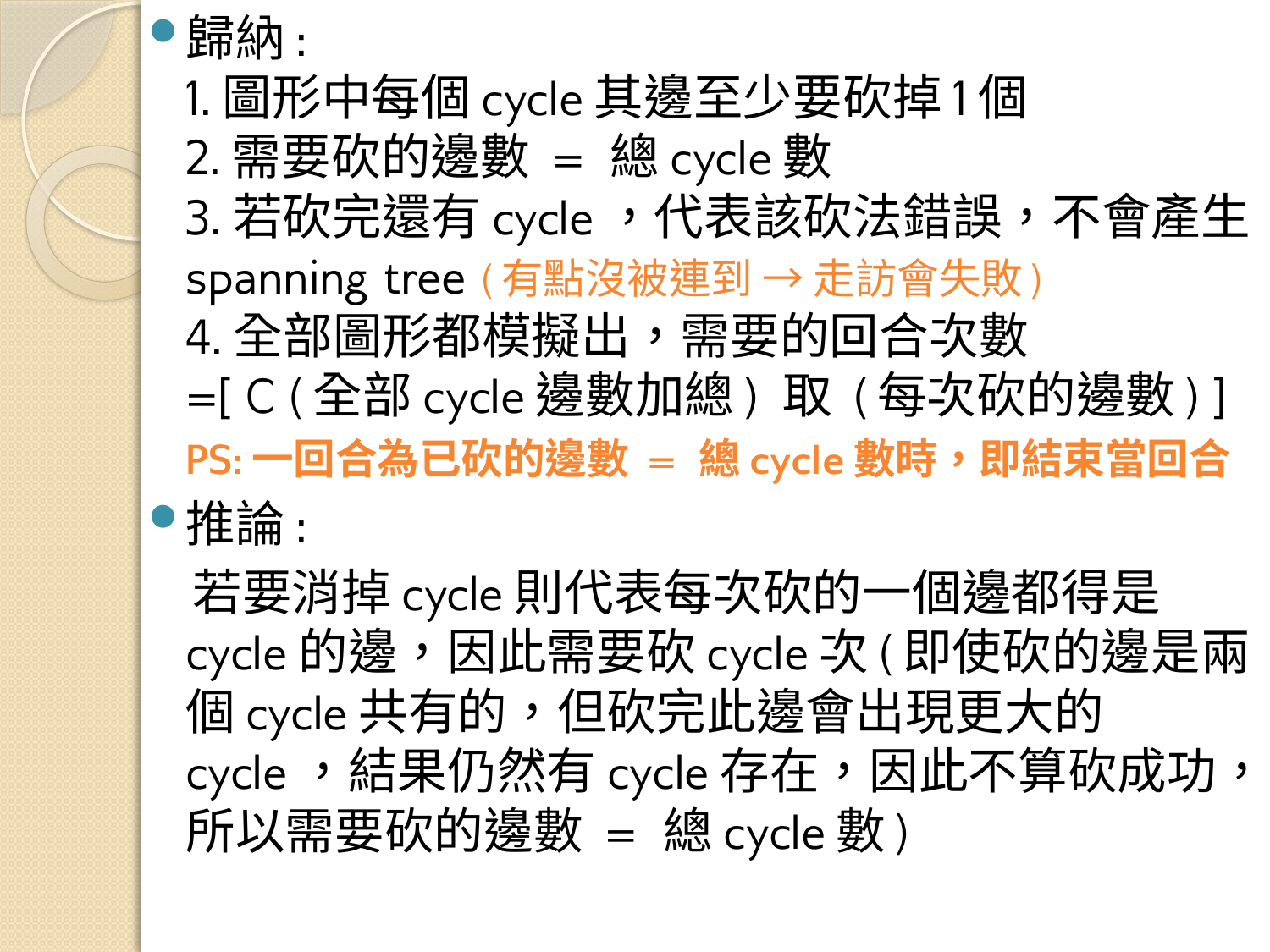

歸納:
1.圖形中每個cycle其邊至少要砍掉1個
2.需要砍的邊數 = 總cycle數
3.若砍完還有cycle，代表該砍法錯誤，不會產生spanning tree (有點沒被連到 → 走訪會失敗)
4.全部圖形都模擬出，需要的回合次數
=[ C (全部cycle邊數加總) 取 (每次砍的邊數) ]
   PS:一回合為已砍的邊數 = 總cycle數時，即結束當回合
推論:
   若要消掉cycle則代表每次砍的一個邊都得是cycle的邊，因此需要砍cycle次(即使砍的邊是兩個cycle共有的，但砍完此邊會出現更大的cycle，結果仍然有cycle存在，因此不算砍成功，所以需要砍的邊數 = 總cycle數)